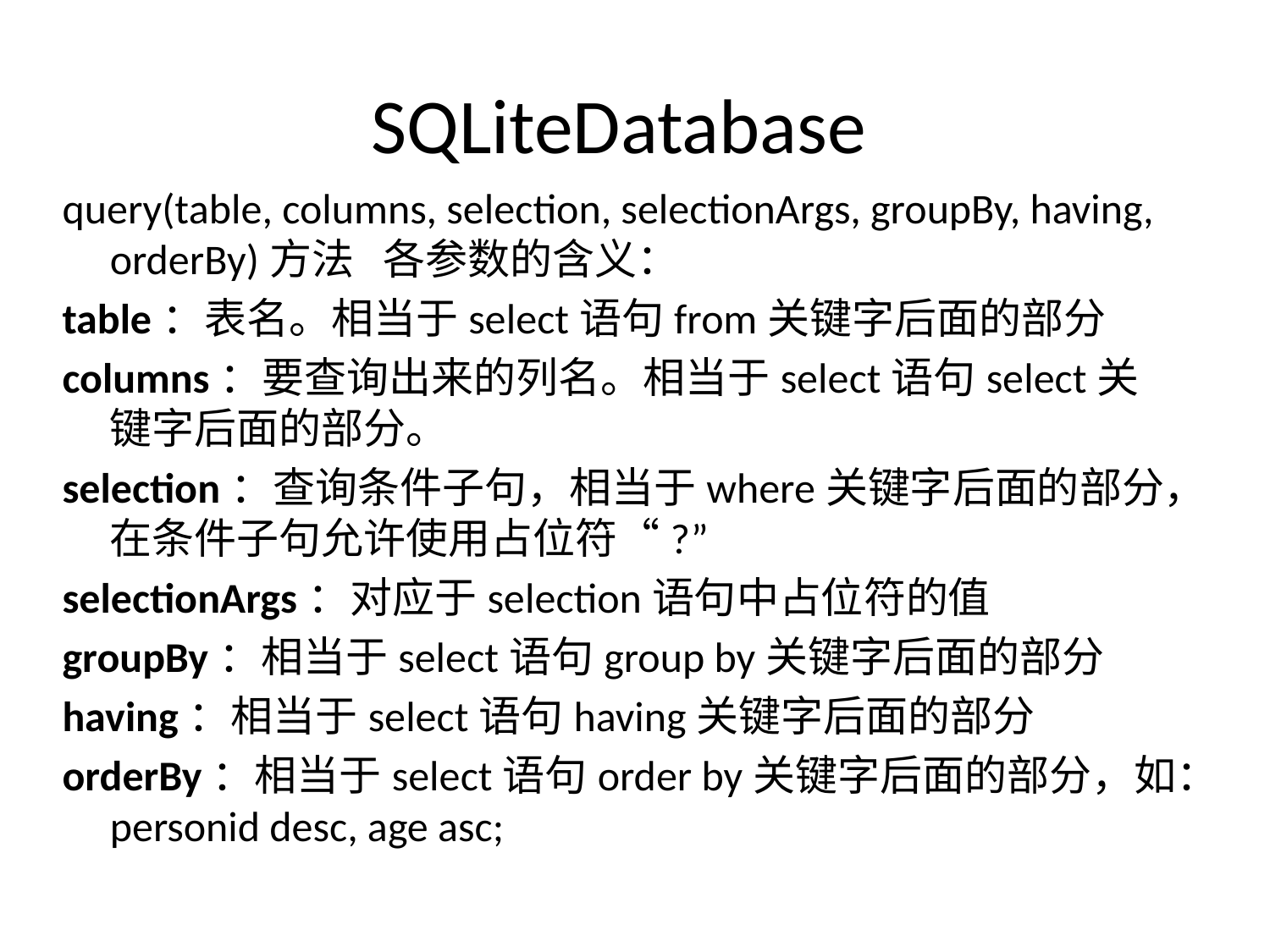

# SQLiteDatabase
query(table, columns, selection, selectionArgs, groupBy, having, orderBy)方法   各参数的含义：
table：表名。相当于select语句from关键字后面的部分
columns：要查询出来的列名。相当于select语句select关键字后面的部分。
selection：查询条件子句，相当于where关键字后面的部分，在条件子句允许使用占位符“?”
selectionArgs：对应于selection语句中占位符的值
groupBy：相当于select语句group by关键字后面的部分
having：相当于select语句having关键字后面的部分
orderBy：相当于select语句order by关键字后面的部分，如：personid desc, age asc;